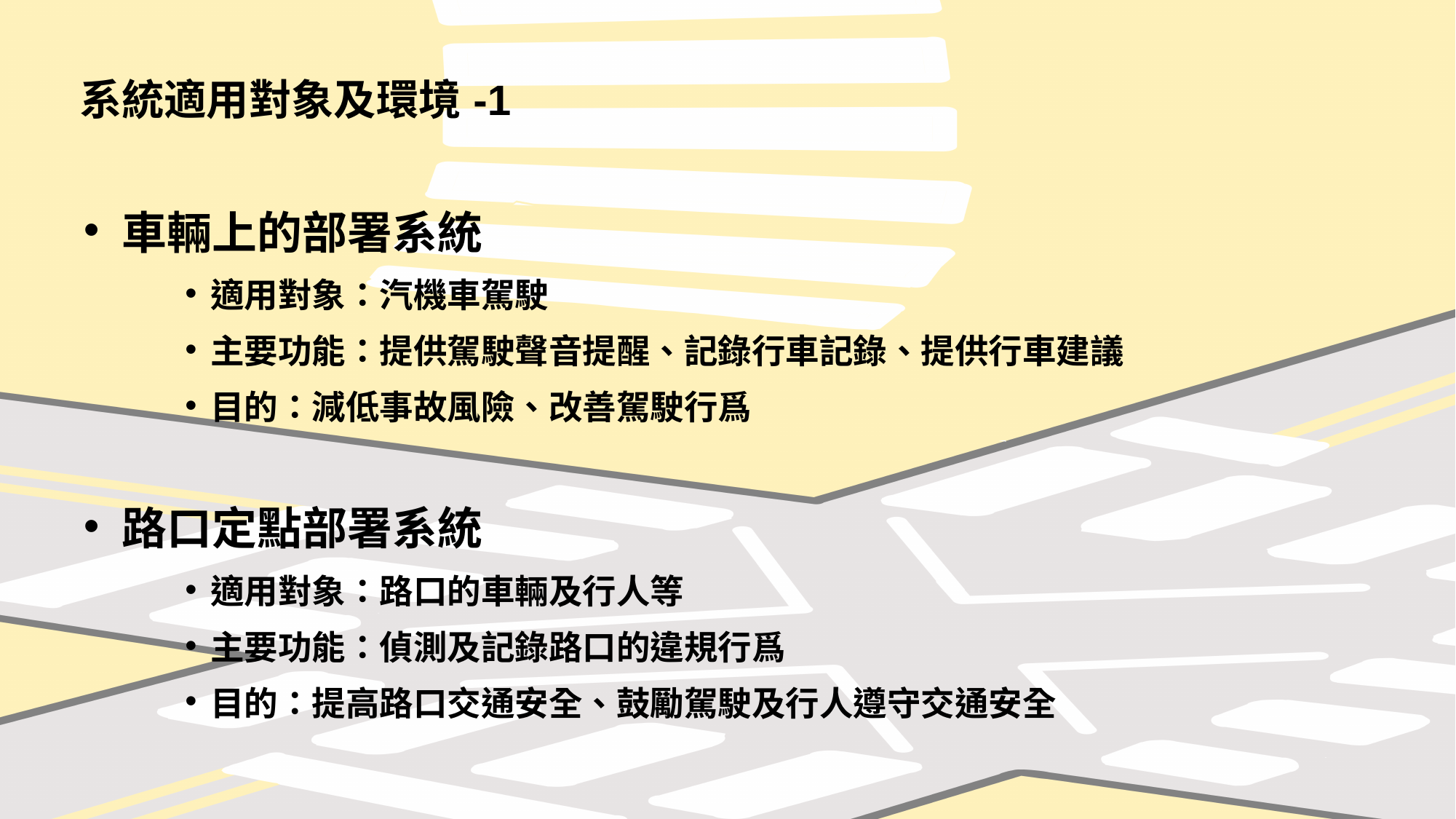

系統適用對象及環境-1
車輛上的部署系統
適用對象：汽機車駕駛
主要功能：提供駕駛聲音提醒、記錄行車記錄、提供行車建議
目的：減低事故風險、改善駕駛行爲

路口定點部署系統
適用對象：路口的車輛及行人等
主要功能：偵測及記錄路口的違規行爲
目的：提高路口交通安全、鼓勵駕駛及行人遵守交通安全